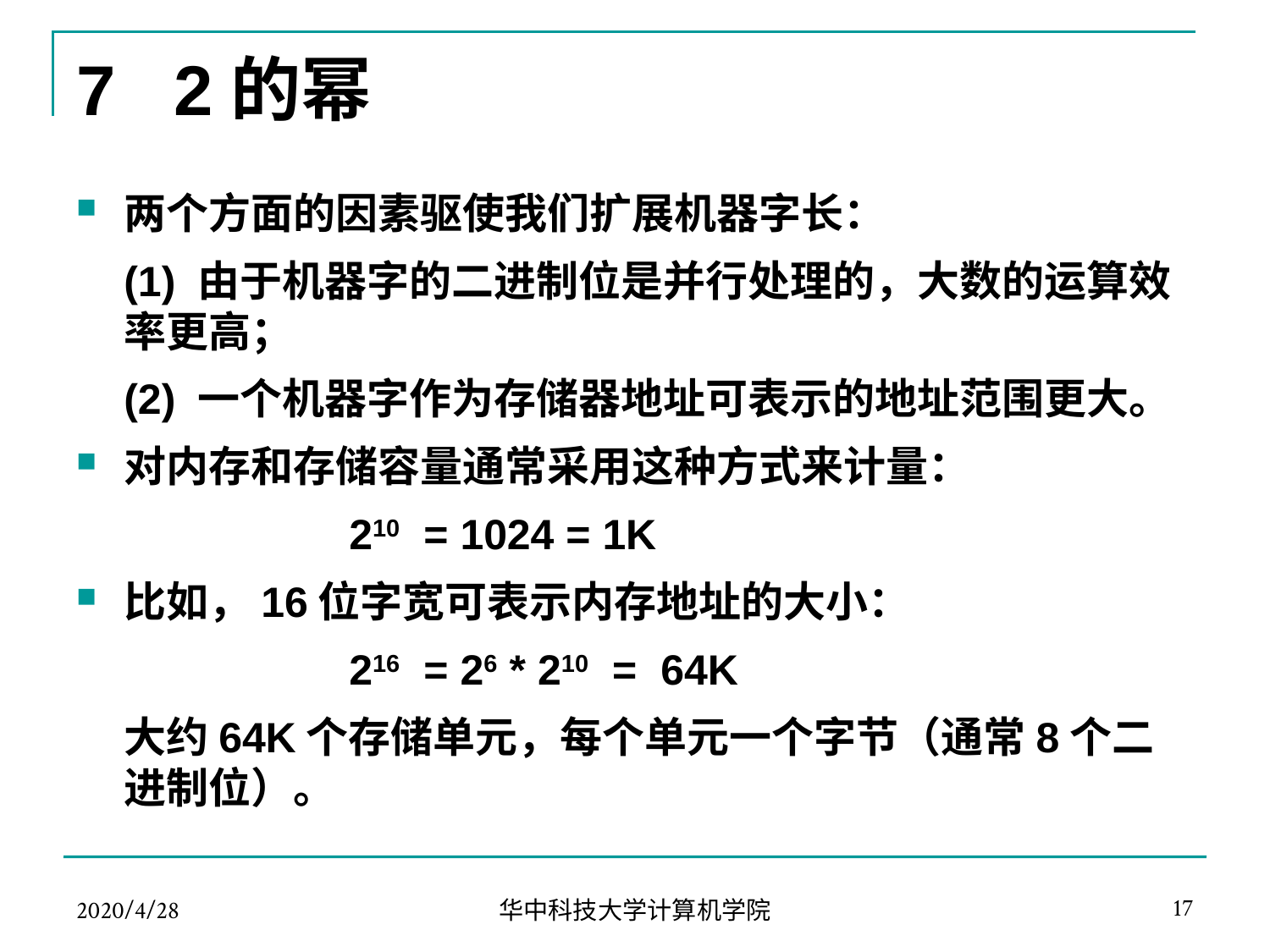

# 7   2的幂
两个方面的因素驱使我们扩展机器字长：
	(1) 由于机器字的二进制位是并行处理的，大数的运算效率更高；
	(2) 一个机器字作为存储器地址可表示的地址范围更大。
对内存和存储容量通常采用这种方式来计量：
	                   210  = 1024 = 1K
比如，16位字宽可表示内存地址的大小：
	                   216  = 26 * 210  =  64K
	大约64K个存储单元，每个单元一个字节（通常8个二进制位）。
2020/4/28
17
华中科技大学计算机学院